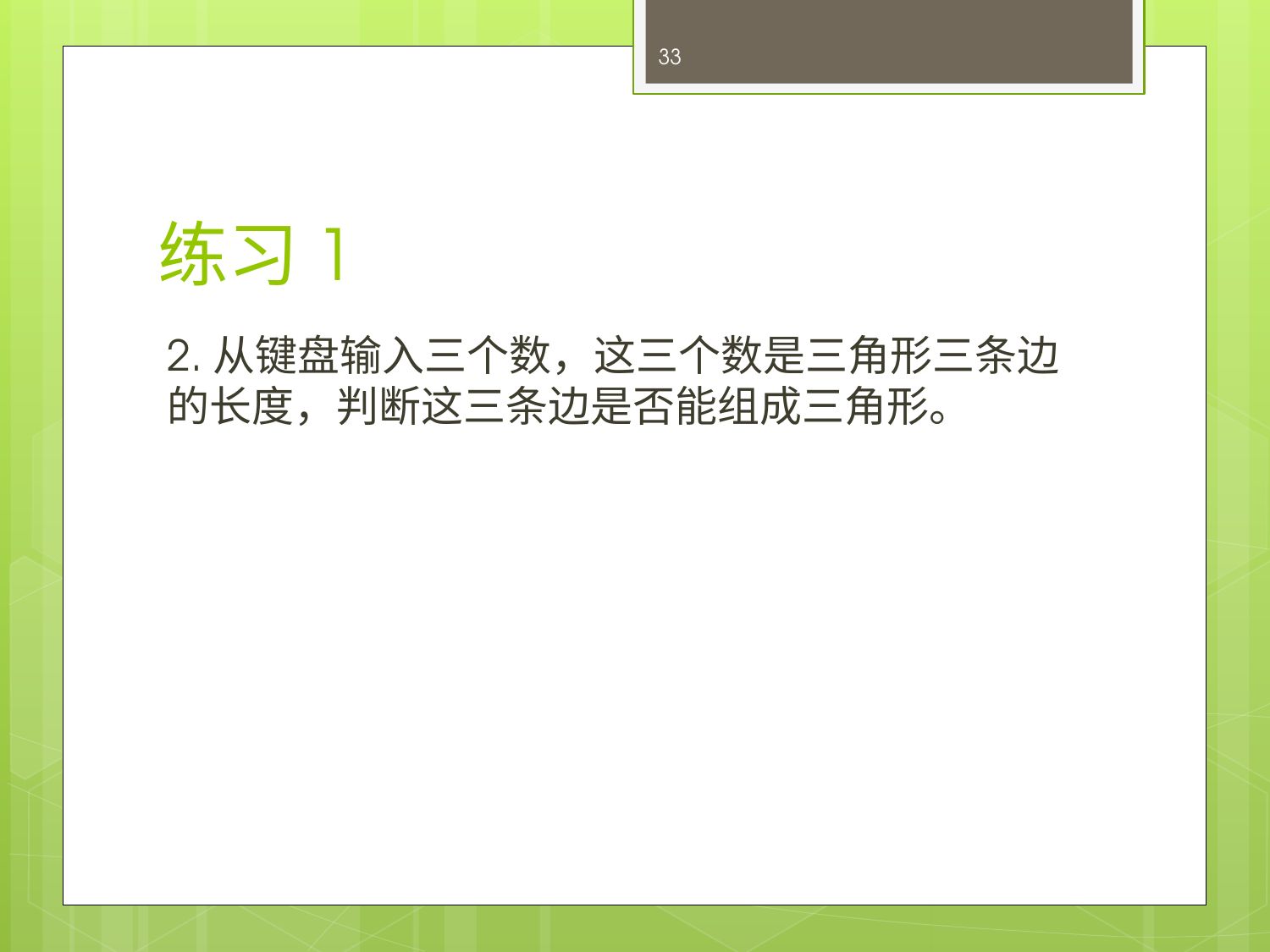

33
# 练习1
2.从键盘输入三个数，这三个数是三角形三条边的长度，判断这三条边是否能组成三角形。